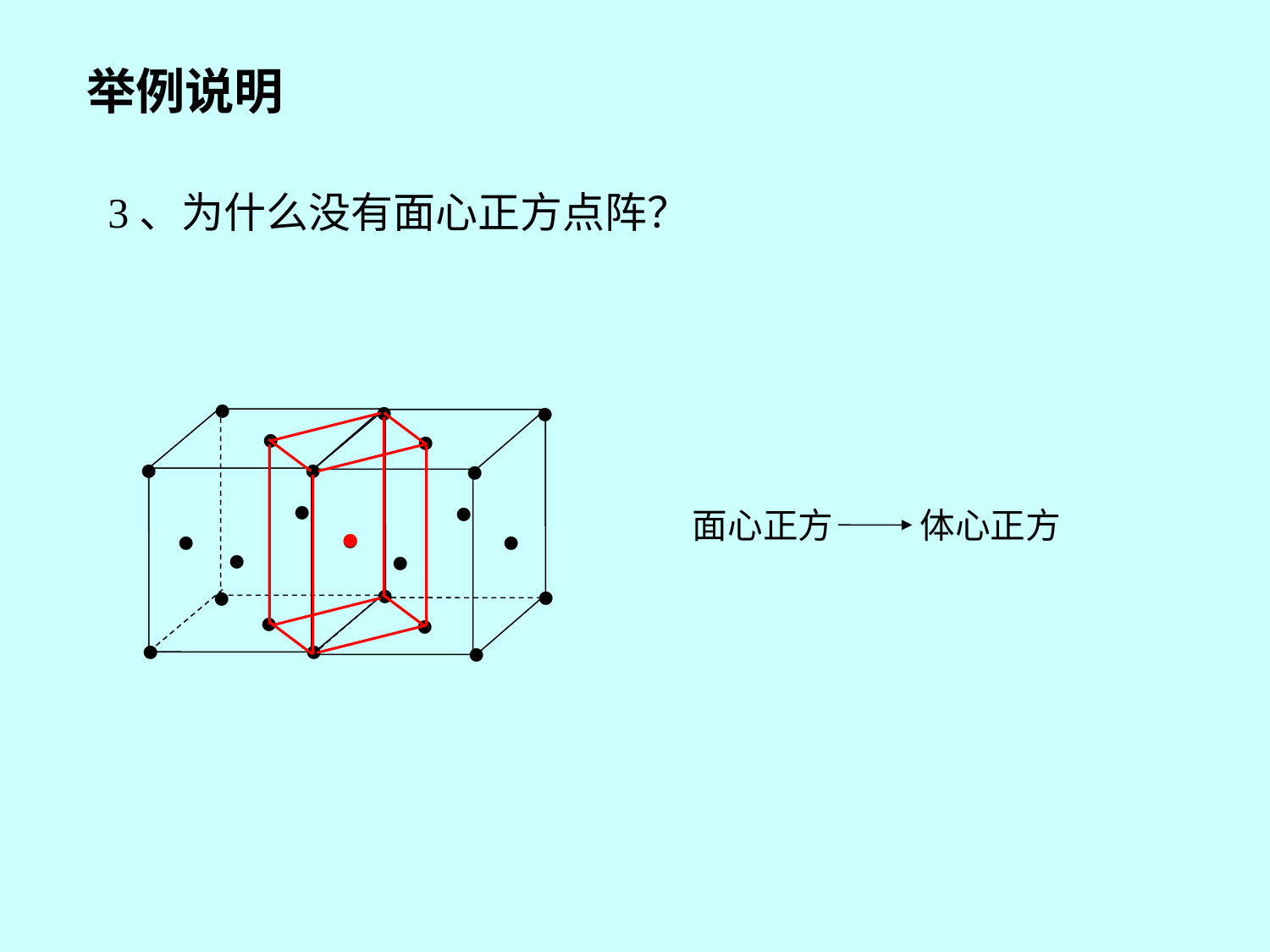

举例说明
3、为什么没有面心正方点阵？

•
•

•

•

•
•

•
•

•

•
•
•

•
•

•
•
•
•
•
•
•

•
•

•

      面心正方           体心正方